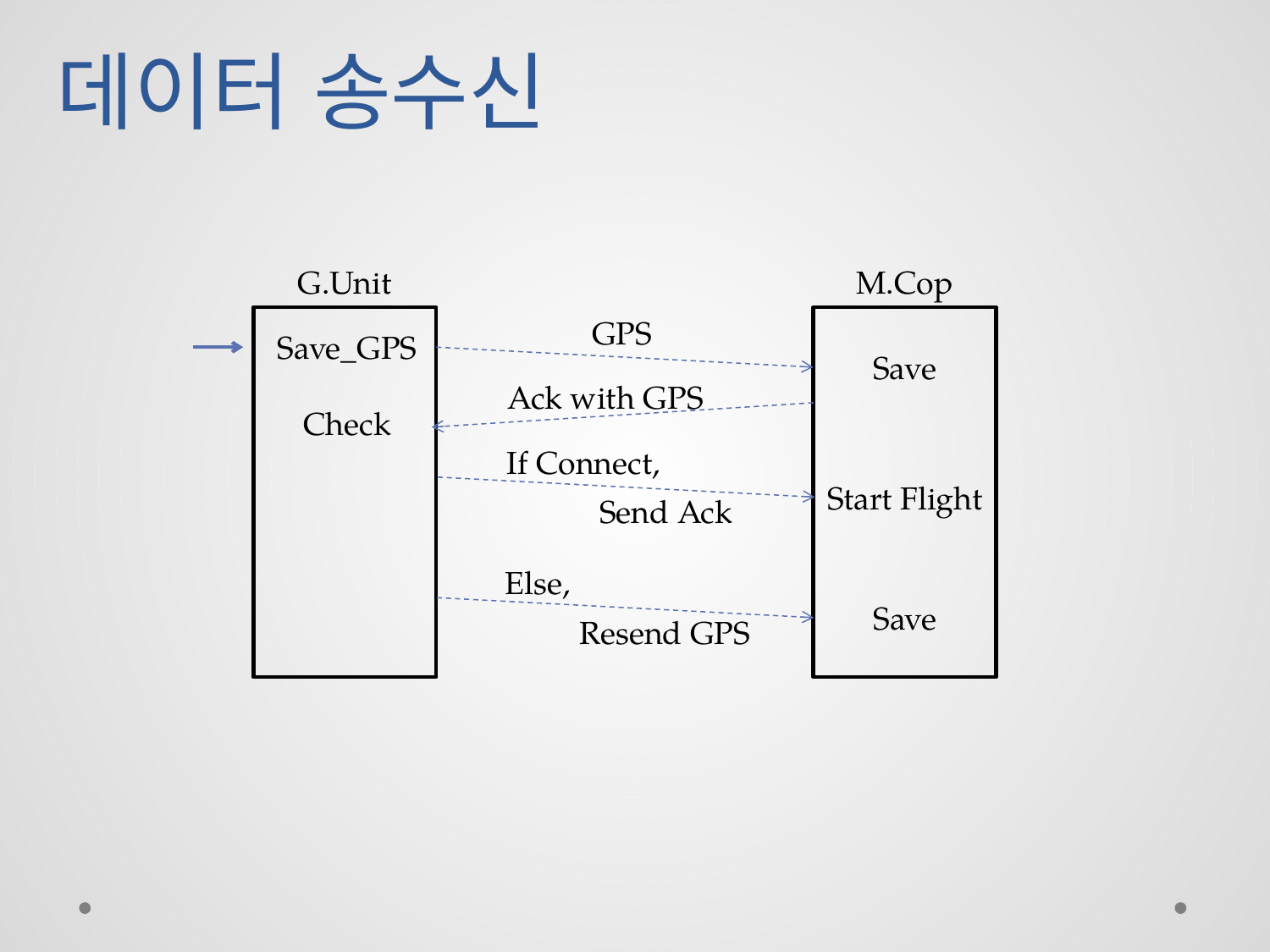

# 데이터 송수신
G.Unit
M.Cop

GPS

Save_GPS
Save
Ack with GPS
Check
If Connect,
Start Flight
Send Ack
Else,
Save
Resend GPS